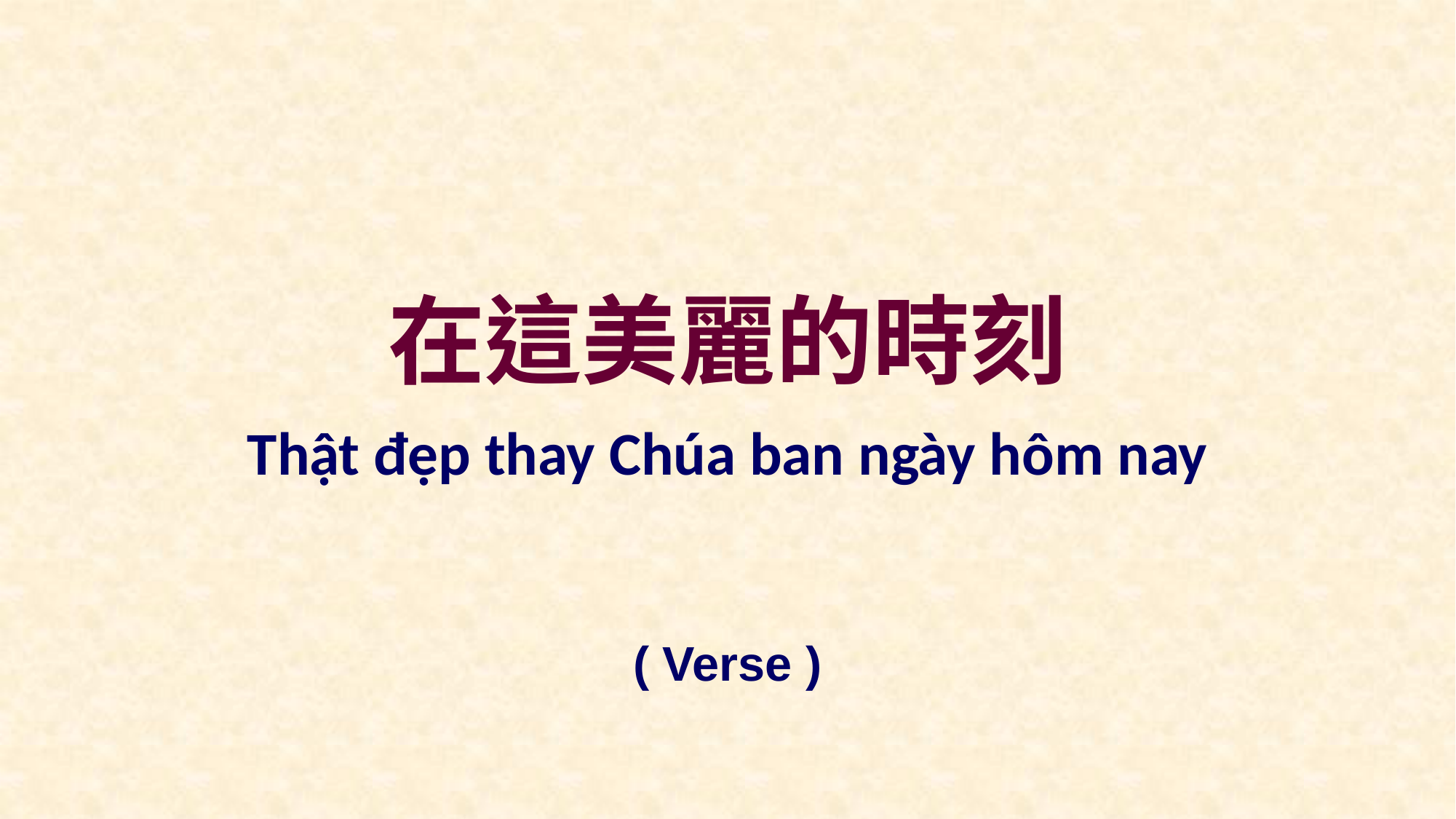

在這美麗的時刻
Thật đẹp thay Chúa ban ngày hôm nay
( Verse )